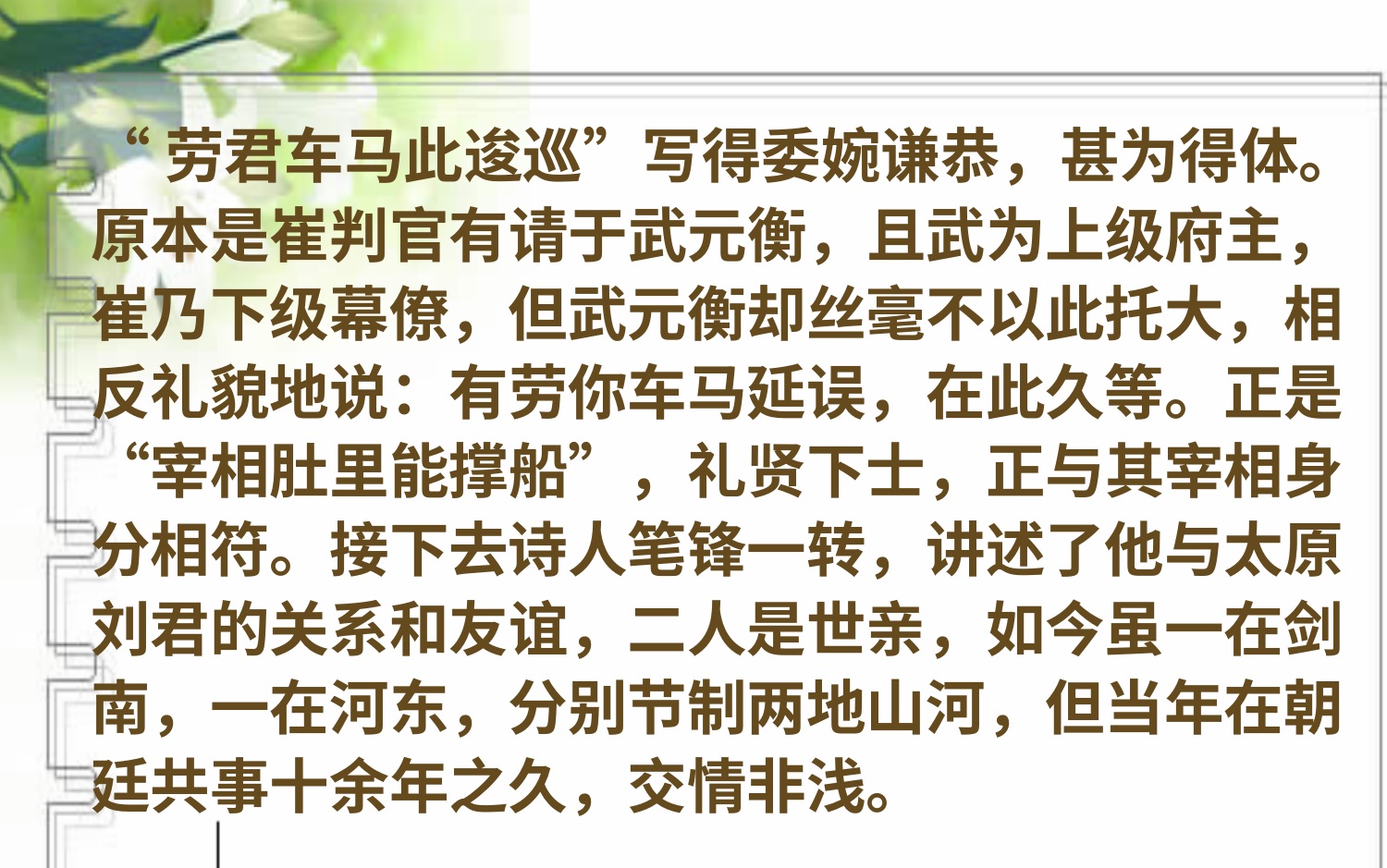

# “劳君车马此逡巡”写得委婉谦恭，甚为得体。 原本是崔判官有请于武元衡，且武为上级府主，崔乃下级幕僚，但武元衡却丝毫不以此托大，相反礼貌地说：有劳你车马延误，在此久等。正是“宰相肚里能撑船”，礼贤下士，正与其宰相身分相符。接下去诗人笔锋一转，讲述了他与太原刘君的关系和友谊，二人是世亲，如今虽一在剑南，一在河东，分别节制两地山河，但当年在朝廷共事十余年之久，交情非浅。